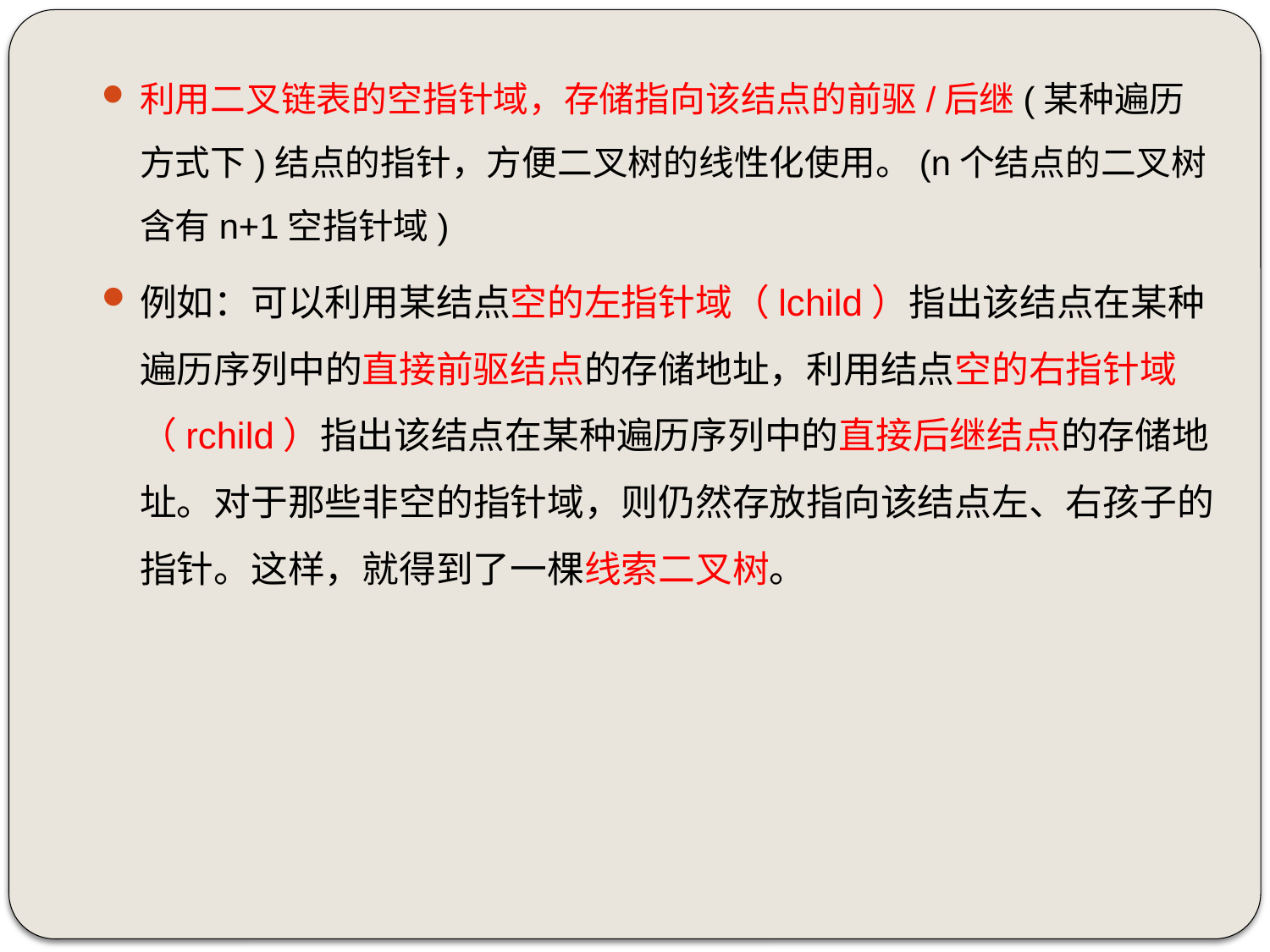

利用二叉链表的空指针域，存储指向该结点的前驱/后继(某种遍历方式下)结点的指针，方便二叉树的线性化使用。(n个结点的二叉树含有n+1空指针域)
例如：可以利用某结点空的左指针域（lchild）指出该结点在某种遍历序列中的直接前驱结点的存储地址，利用结点空的右指针域（rchild）指出该结点在某种遍历序列中的直接后继结点的存储地址。对于那些非空的指针域，则仍然存放指向该结点左、右孩子的指针。这样，就得到了一棵线索二叉树。